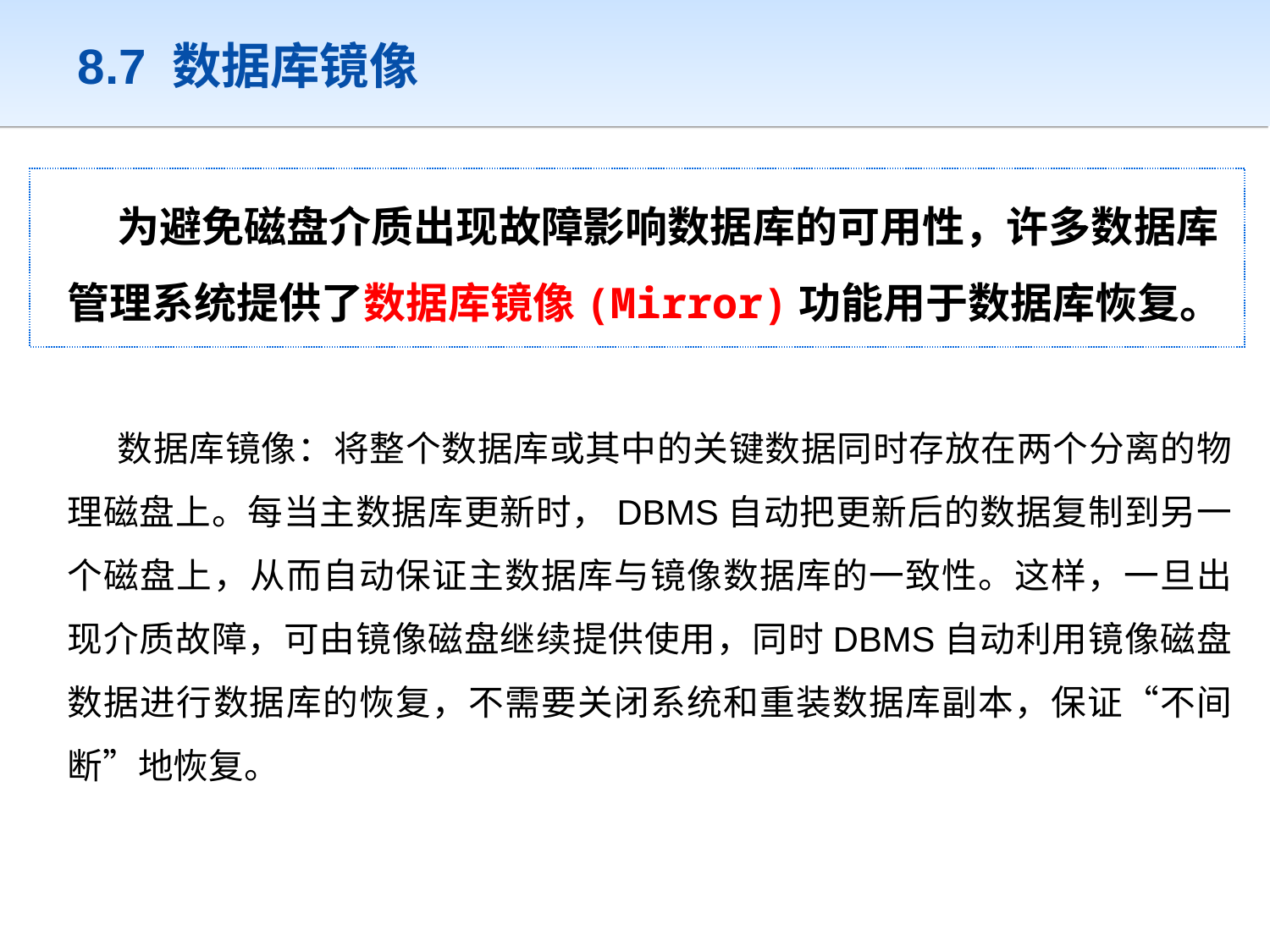

# 8.7 数据库镜像
为避免磁盘介质出现故障影响数据库的可用性，许多数据库管理系统提供了数据库镜像(Mirror)功能用于数据库恢复。

数据库镜像：将整个数据库或其中的关键数据同时存放在两个分离的物理磁盘上。每当主数据库更新时，DBMS自动把更新后的数据复制到另一个磁盘上，从而自动保证主数据库与镜像数据库的一致性。这样，一旦出现介质故障，可由镜像磁盘继续提供使用，同时DBMS自动利用镜像磁盘数据进行数据库的恢复，不需要关闭系统和重装数据库副本，保证“不间断”地恢复。